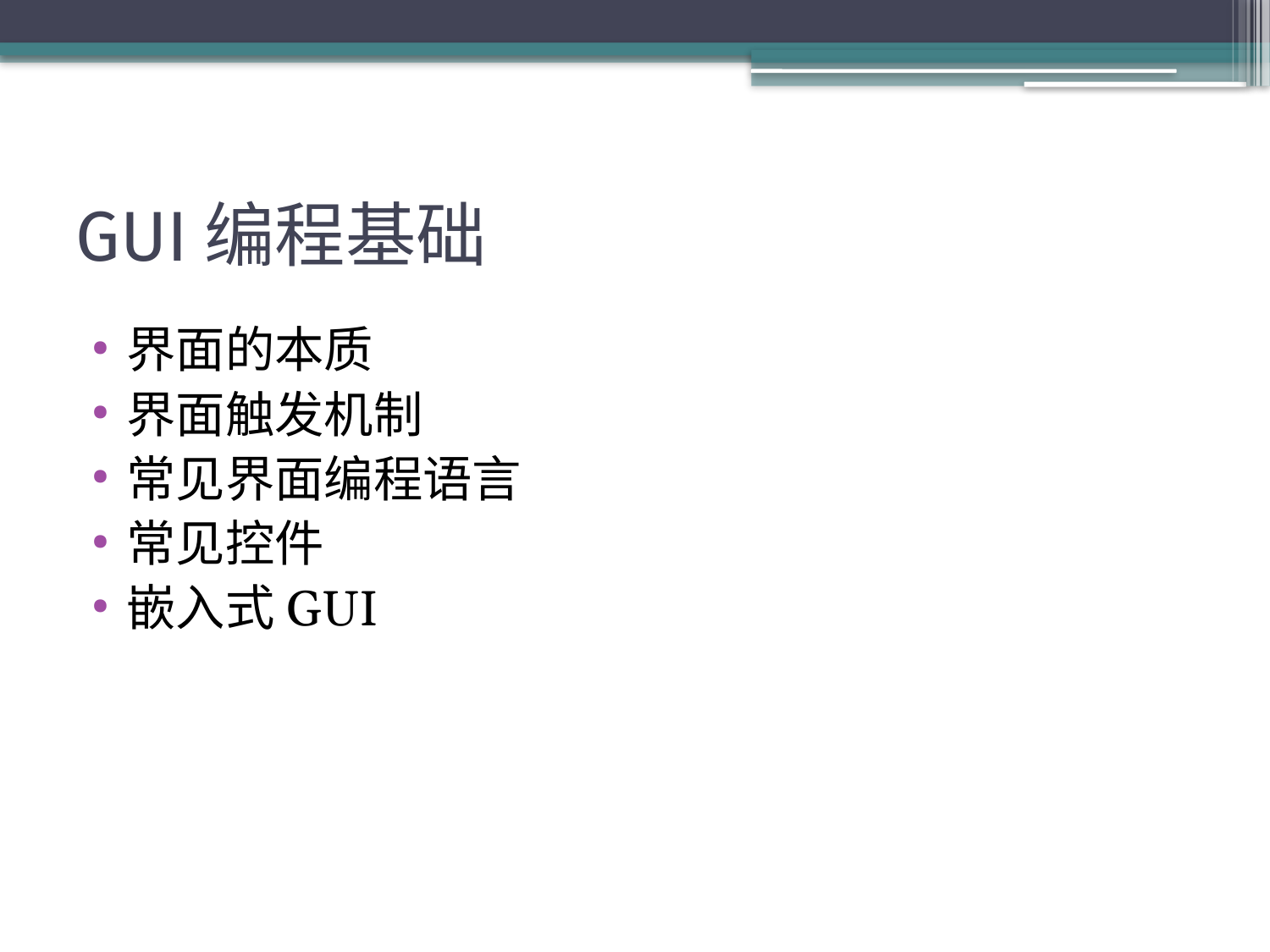

# GUI编程基础
界面的本质
界面触发机制
常见界面编程语言
常见控件
嵌入式GUI